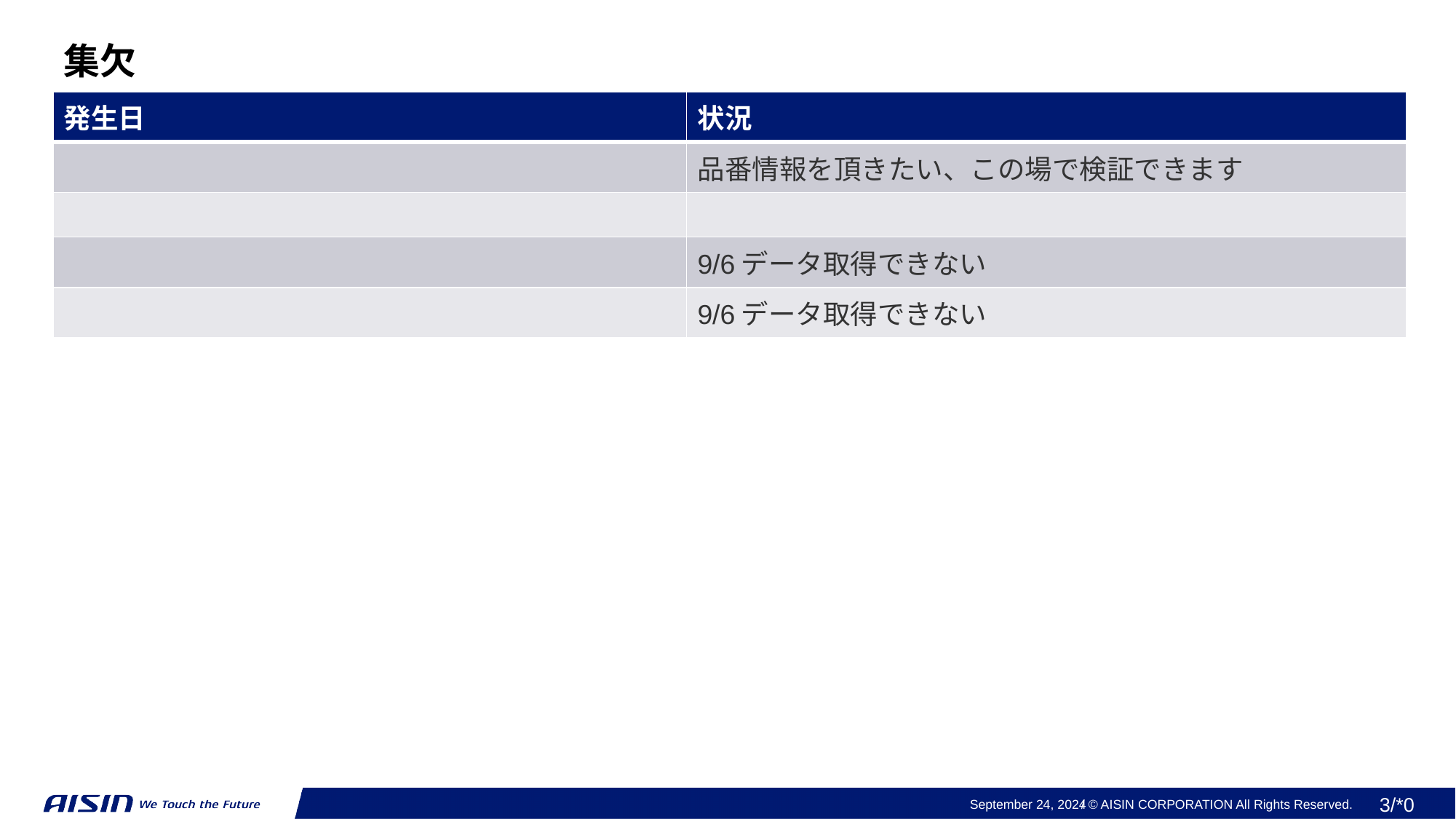

集欠
| 発生日 | 状況 |
| --- | --- |
|  | 品番情報を頂きたい、この場で検証できます |
|  |  |
|  | 9/6データ取得できない |
|  | 9/6データ取得できない |

September 24, 2024